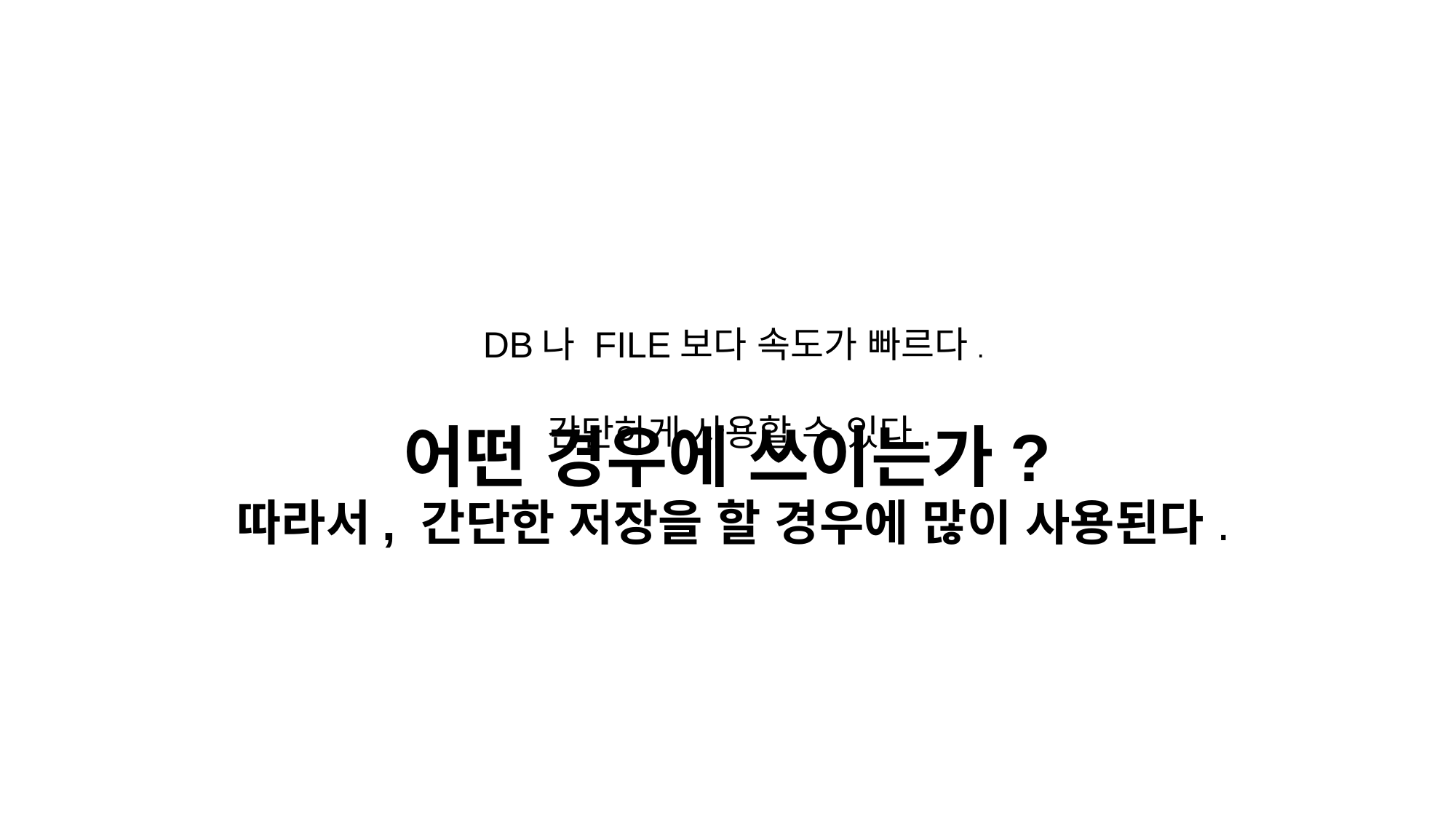

DB나 FILE보다 속도가 빠르다.
간단하게 사용할 수 있다.
어떤 경우에 쓰이는가?
따라서, 간단한 저장을 할 경우에 많이 사용된다.